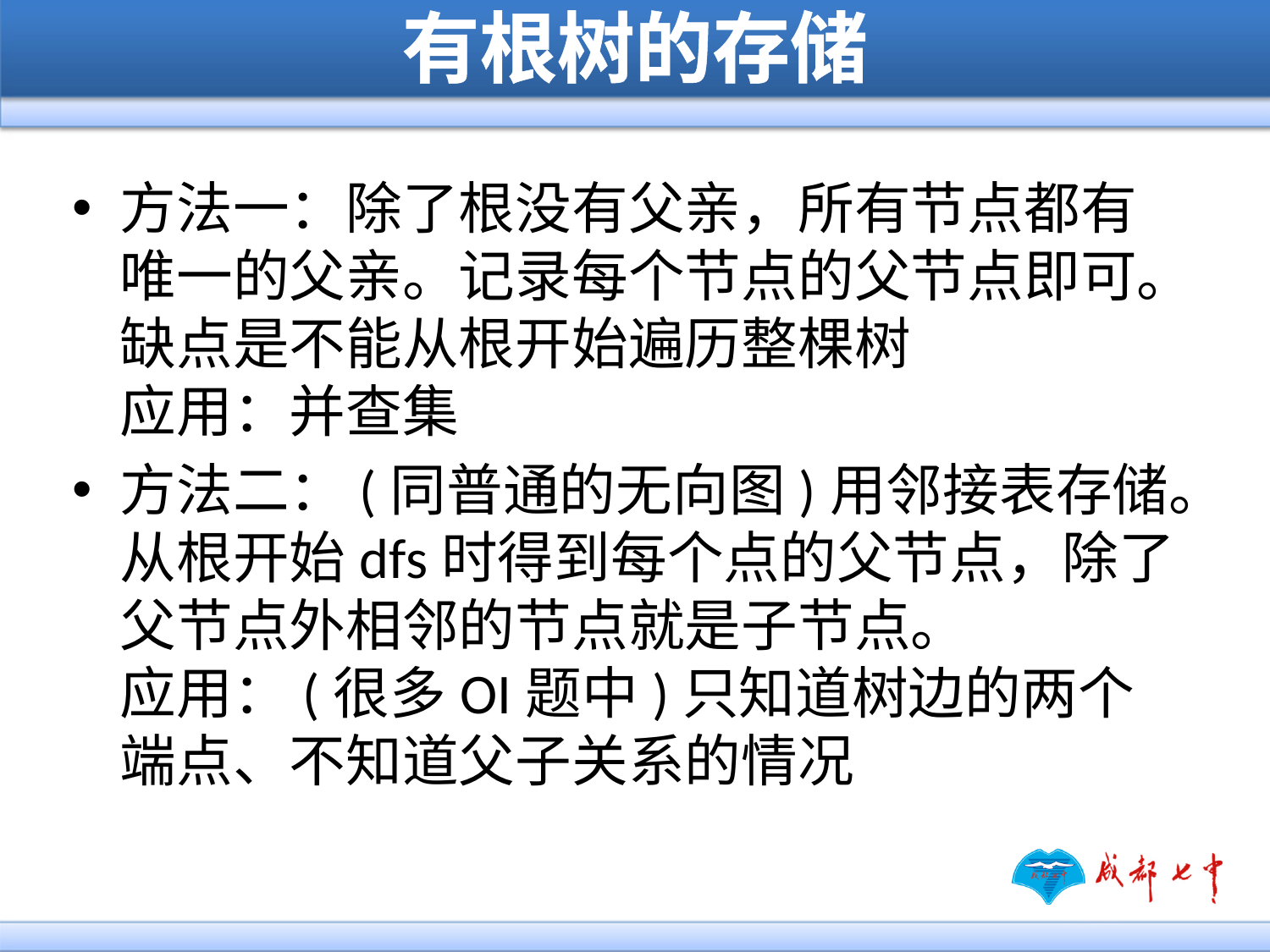

# 有根树的存储
方法一：除了根没有父亲，所有节点都有唯一的父亲。记录每个节点的父节点即可。缺点是不能从根开始遍历整棵树
应用：并查集
方法二：(同普通的无向图)用邻接表存储。从根开始dfs时得到每个点的父节点，除了父节点外相邻的节点就是子节点。
应用：(很多OI题中)只知道树边的两个端点、不知道父子关系的情况